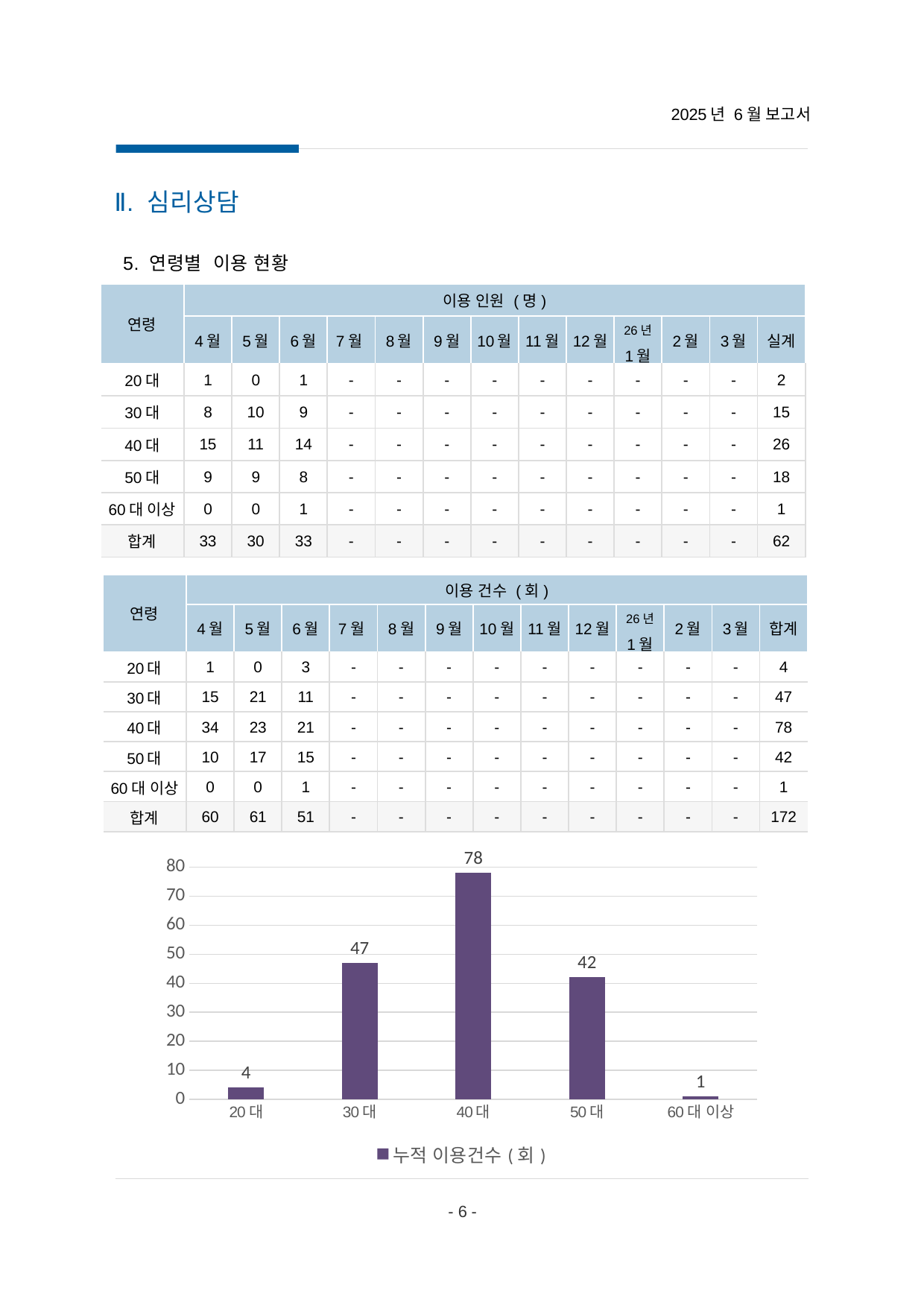

2025년 6월 보고서

Ⅱ. 심리상담
 5. 연령별  이용 현황
| 연령 | 이용 인원 (명) |  |  |  |  |  |  |  |  |  |  |  |  |
| --- | --- | --- | --- | --- | --- | --- | --- | --- | --- | --- | --- | --- | --- |
|  | 4월 | 5월 | 6월 | 7월 | 8월 | 9월 | 10월 | 11월 | 12월 | 26년 1월 | 2월 | 3월 | 실계 |
| 20대 | 1 | 0 | 1 | - | - | - | - | - | - | - | - | - | 2 |
| 30대 | 8 | 10 | 9 | - | - | - | - | - | - | - | - | - | 15 |
| 40대 | 15 | 11 | 14 | - | - | - | - | - | - | - | - | - | 26 |
| 50대 | 9 | 9 | 8 | - | - | - | - | - | - | - | - | - | 18 |
| 60대 이상 | 0 | 0 | 1 | - | - | - | - | - | - | - | - | - | 1 |
| 합계 | 33 | 30 | 33 | - | - | - | - | - | - | - | - | - | 62 |
| 연령 | 이용 건수 (회) |  |  |  |  |  |  |  |  |  |  |  |  |
| --- | --- | --- | --- | --- | --- | --- | --- | --- | --- | --- | --- | --- | --- |
|  | 4월 | 5월 | 6월 | 7월 | 8월 | 9월 | 10월 | 11월 | 12월 | 26년 1월 | 2월 | 3월 | 합계 |
| 20대 | 1 | 0 | 3 | - | - | - | - | - | - | - | - | - | 4 |
| 30대 | 15 | 21 | 11 | - | - | - | - | - | - | - | - | - | 47 |
| 40대 | 34 | 23 | 21 | - | - | - | - | - | - | - | - | - | 78 |
| 50대 | 10 | 17 | 15 | - | - | - | - | - | - | - | - | - | 42 |
| 60대 이상 | 0 | 0 | 1 | - | - | - | - | - | - | - | - | - | 1 |
| 합계 | 60 | 61 | 51 | - | - | - | - | - | - | - | - | - | 172 |

### Chart

| Category | 누적 이용건수(회) |
|---|---|
| 20대 | 4.0 |
| 30대 | 47.0 |
| 40대 | 78.0 |
| 50대 | 42.0 |
| 60대 이상 | 1.0 |
- 6 -